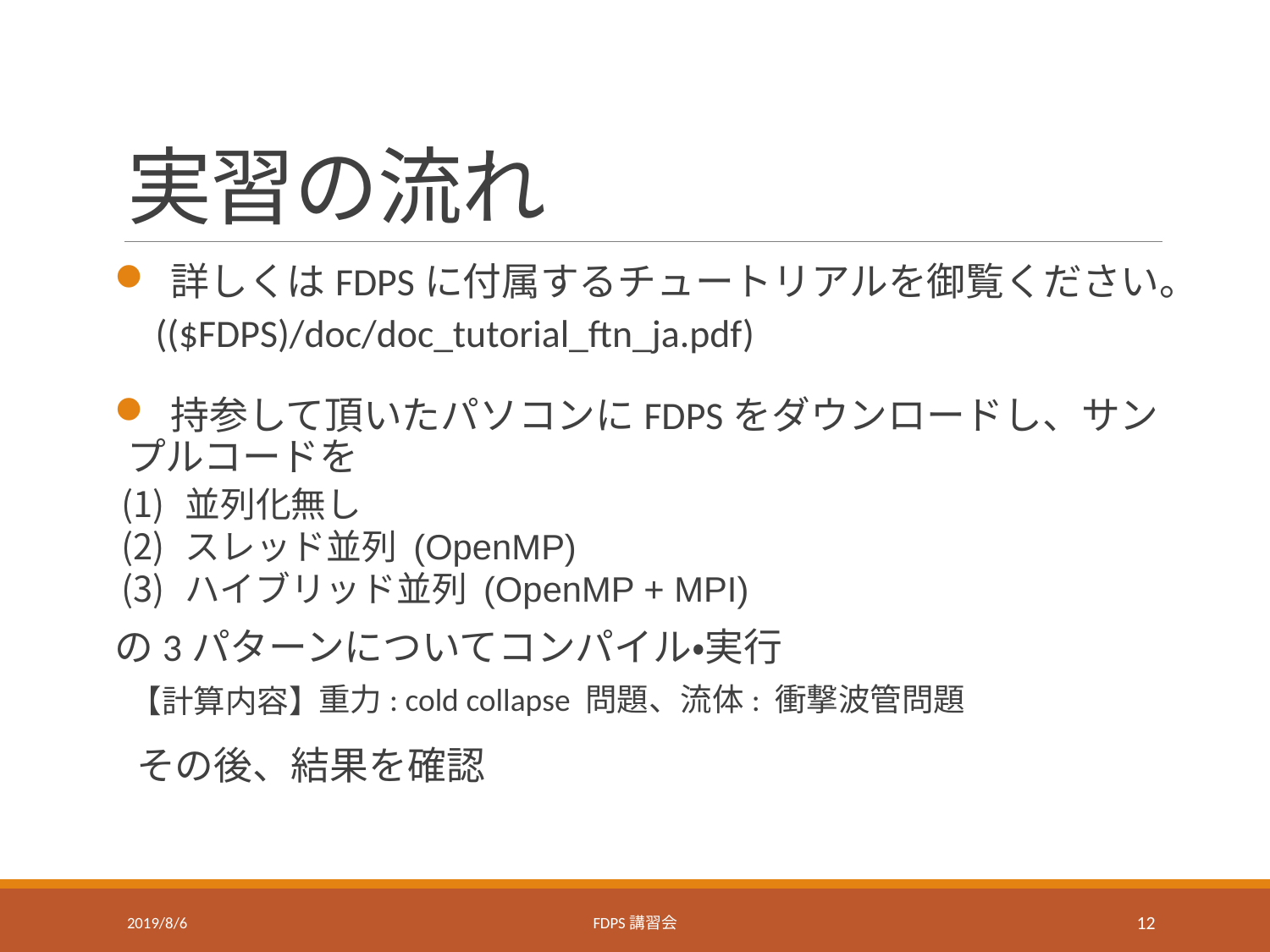

# 実習の流れ
 詳しくはFDPSに付属するチュートリアルを御覧ください。

 持参して頂いたパソコンにFDPSをダウンロードし、サンプルコードを
(($FDPS)/doc/doc_tutorial_ftn_ja.pdf)
並列化無し
スレッド並列 (OpenMP)
ハイブリッド並列 (OpenMP + MPI)
の3パターンについてコンパイル・実行
重力: cold collapse 問題、流体: 衝撃波管問題
【計算内容】
その後、結果を確認
2019/8/6
FDPS講習会
12